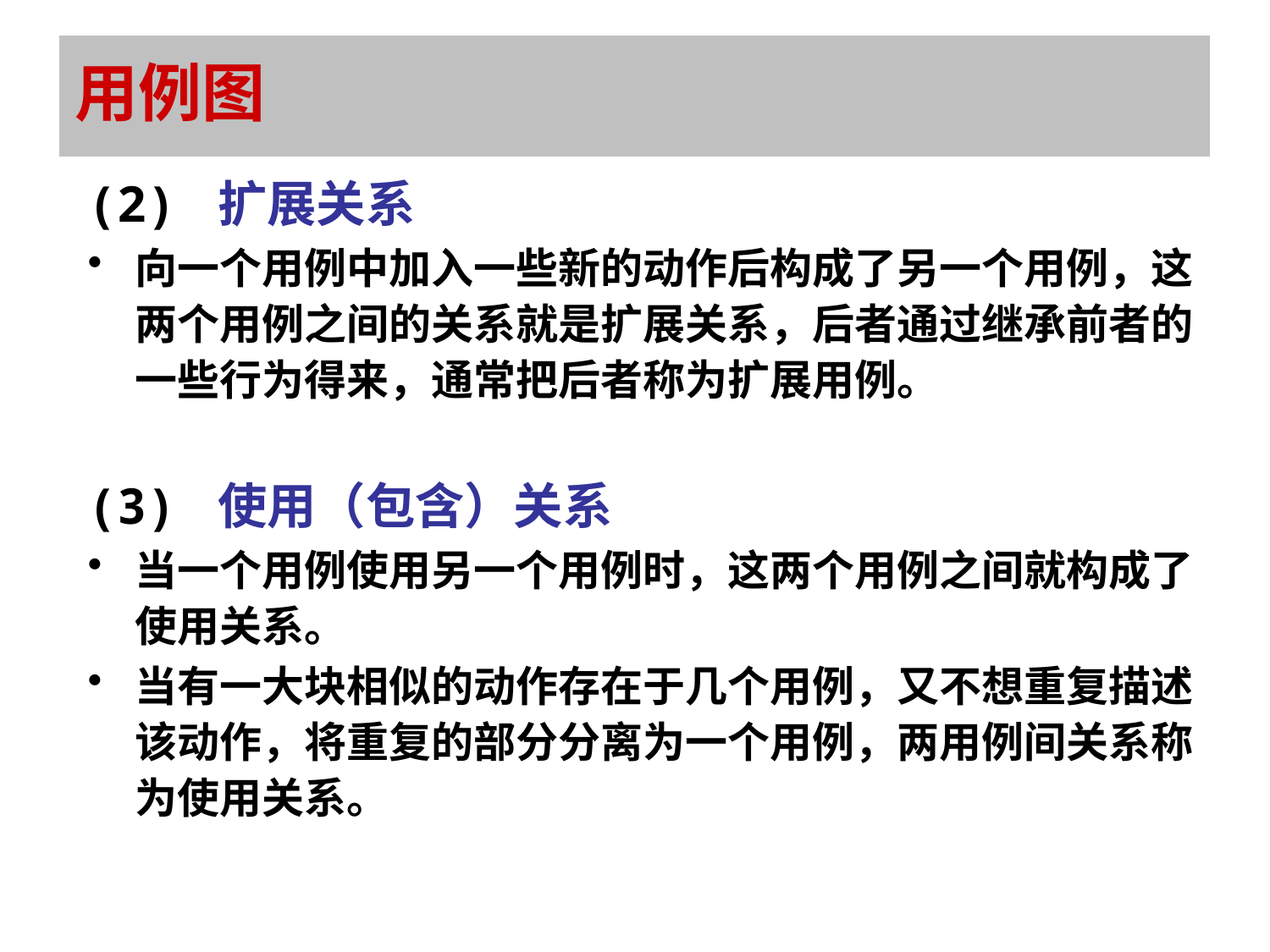

用例图
(2) 扩展关系
向一个用例中加入一些新的动作后构成了另一个用例，这两个用例之间的关系就是扩展关系，后者通过继承前者的一些行为得来，通常把后者称为扩展用例。

(3) 使用（包含）关系
当一个用例使用另一个用例时，这两个用例之间就构成了使用关系。
当有一大块相似的动作存在于几个用例，又不想重复描述该动作，将重复的部分分离为一个用例，两用例间关系称为使用关系。